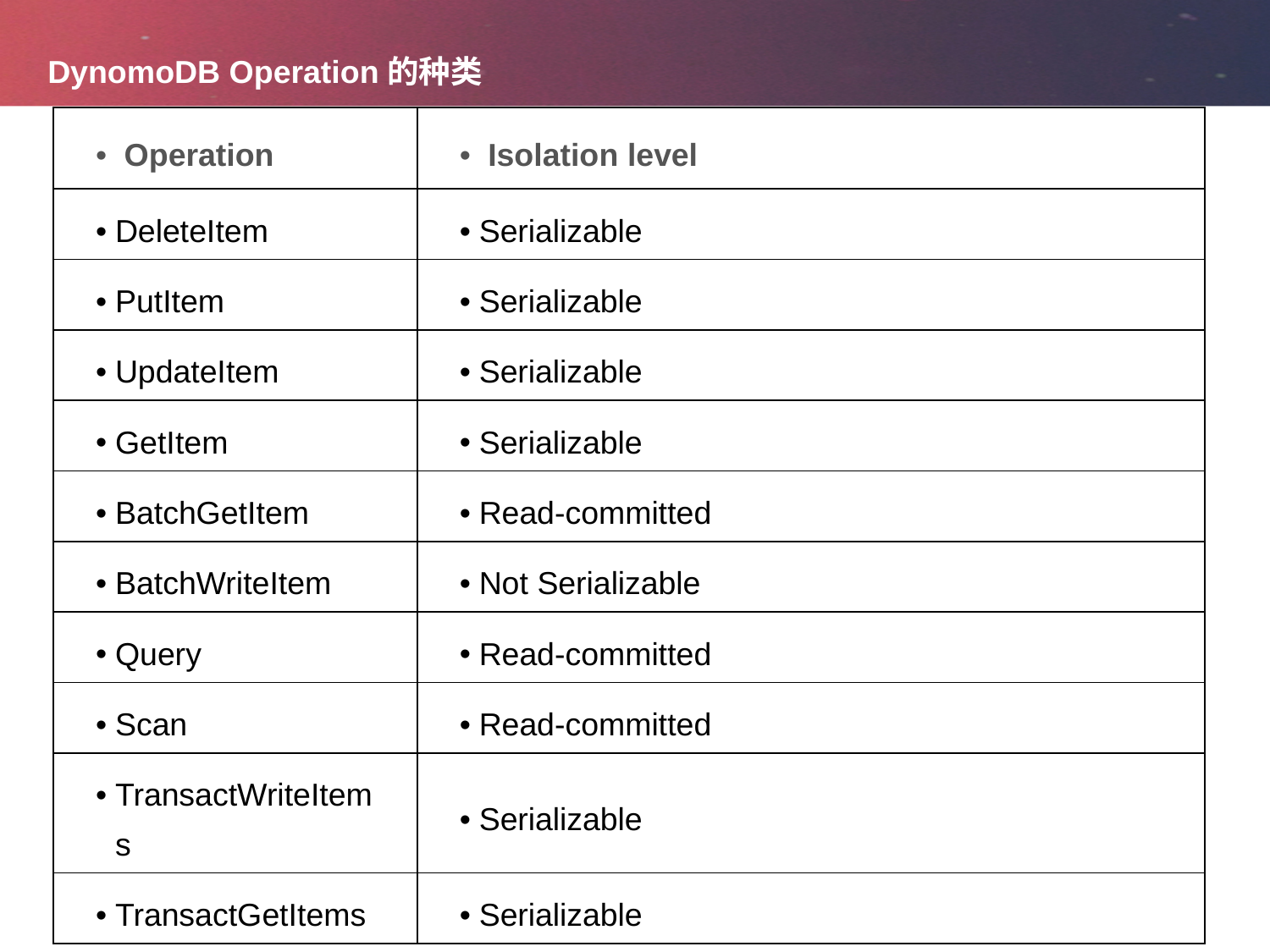

# DynomoDB Operation的种类
| Operation | Isolation level |
| --- | --- |
| DeleteItem | Serializable |
| PutItem | Serializable |
| UpdateItem | Serializable |
| GetItem | Serializable |
| BatchGetItem | Read-committed |
| BatchWriteItem | Not Serializable |
| Query | Read-committed |
| Scan | Read-committed |
| TransactWriteItems | Serializable |
| TransactGetItems | Serializable |